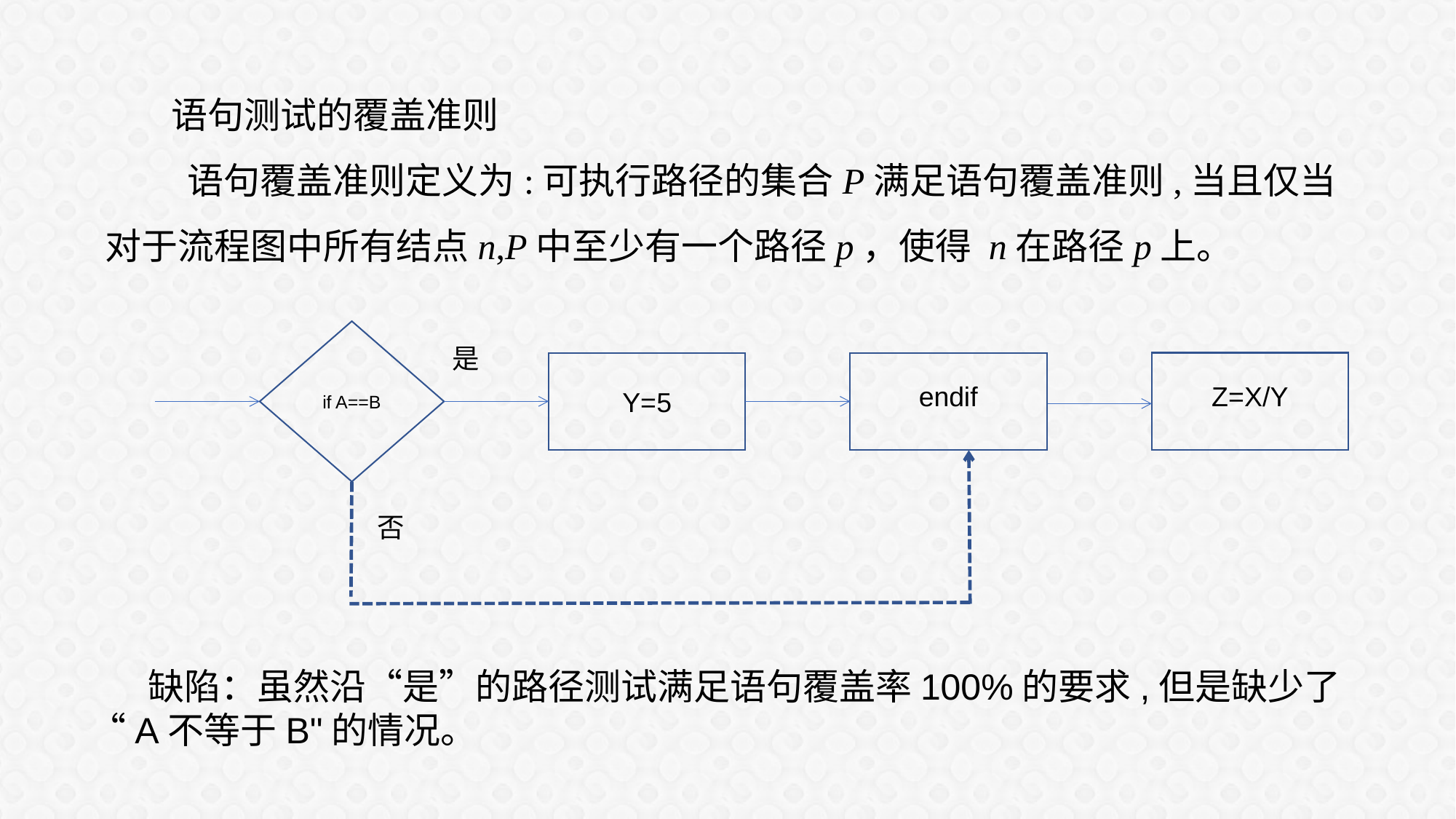

语句测试的覆盖准则
         语句覆盖准则定义为:可执行路径的集合P满足语句覆盖准则,当且仅当对于流程图中所有结点n,P中至少有一个路径p，使得 n在路径p上。
if A==B

Y=5

是
endif
Z=X/Y
否
      缺陷：虽然沿“是”的路径测试满足语句覆盖率100%的要求,但是缺少了“A不等于B"的情况。